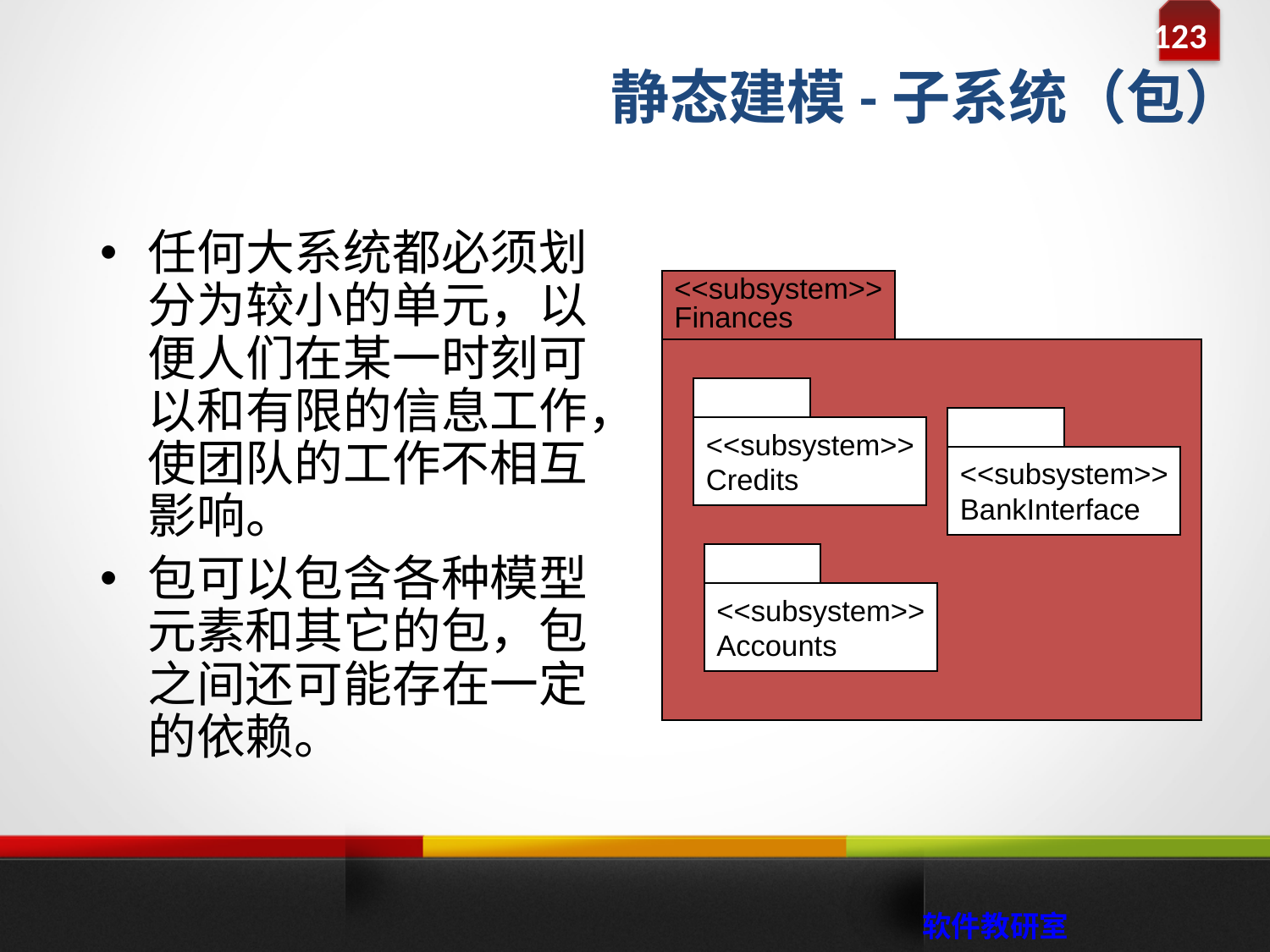

静态建模-子系统（包）
任何大系统都必须划分为较小的单元，以便人们在某一时刻可以和有限的信息工作，使团队的工作不相互影响。
包可以包含各种模型元素和其它的包，包之间还可能存在一定的依赖。
<<subsystem>>
Finances

<<subsystem>>
Credits
<<subsystem>>
BankInterface

<<subsystem>>
Accounts
                                     软件教研室